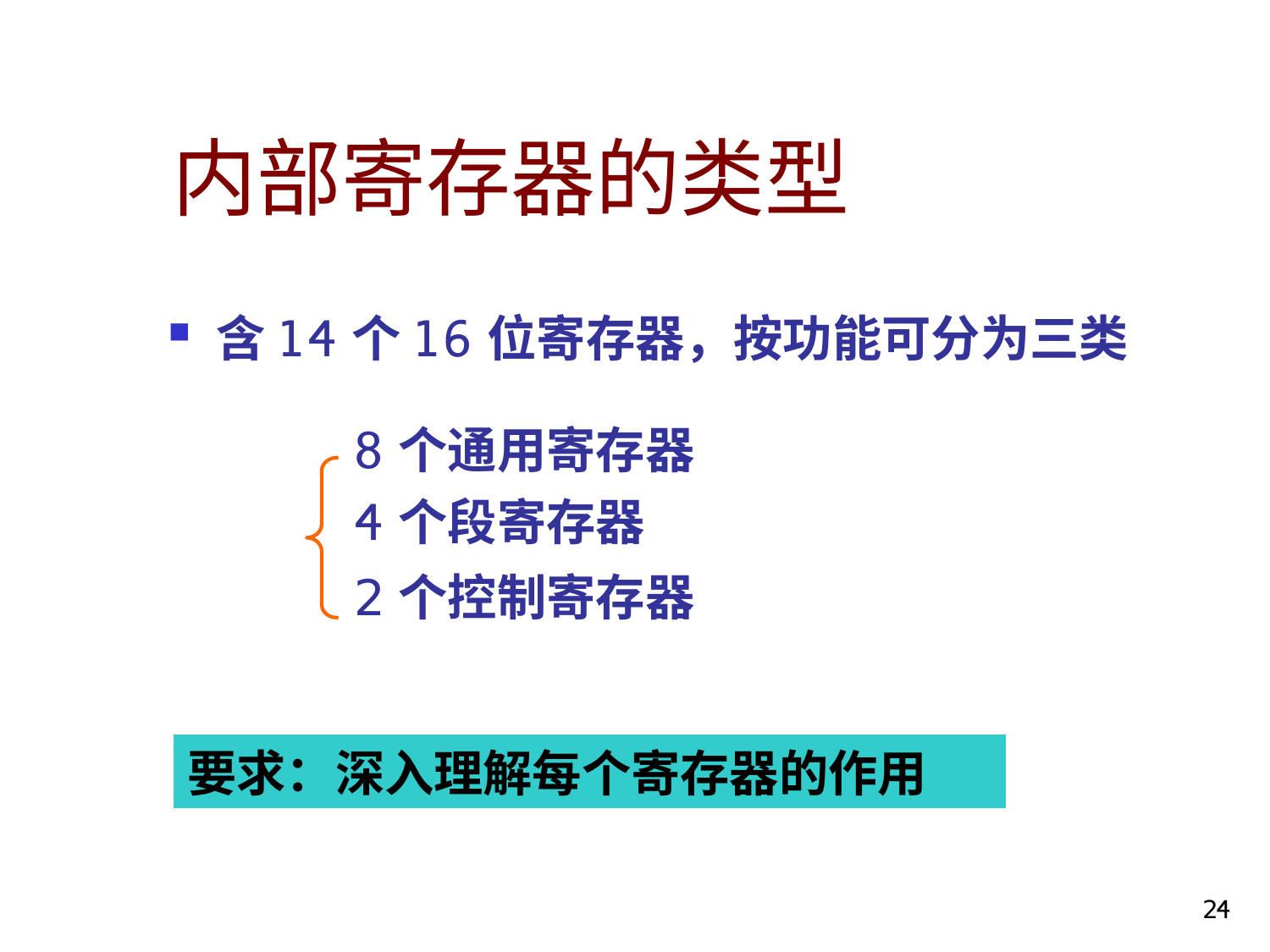

# 内部寄存器的类型
含14个16位寄存器，按功能可分为三类
             8个通用寄存器
             4个段寄存器
             2个控制寄存器

要求：深入理解每个寄存器的作用
24